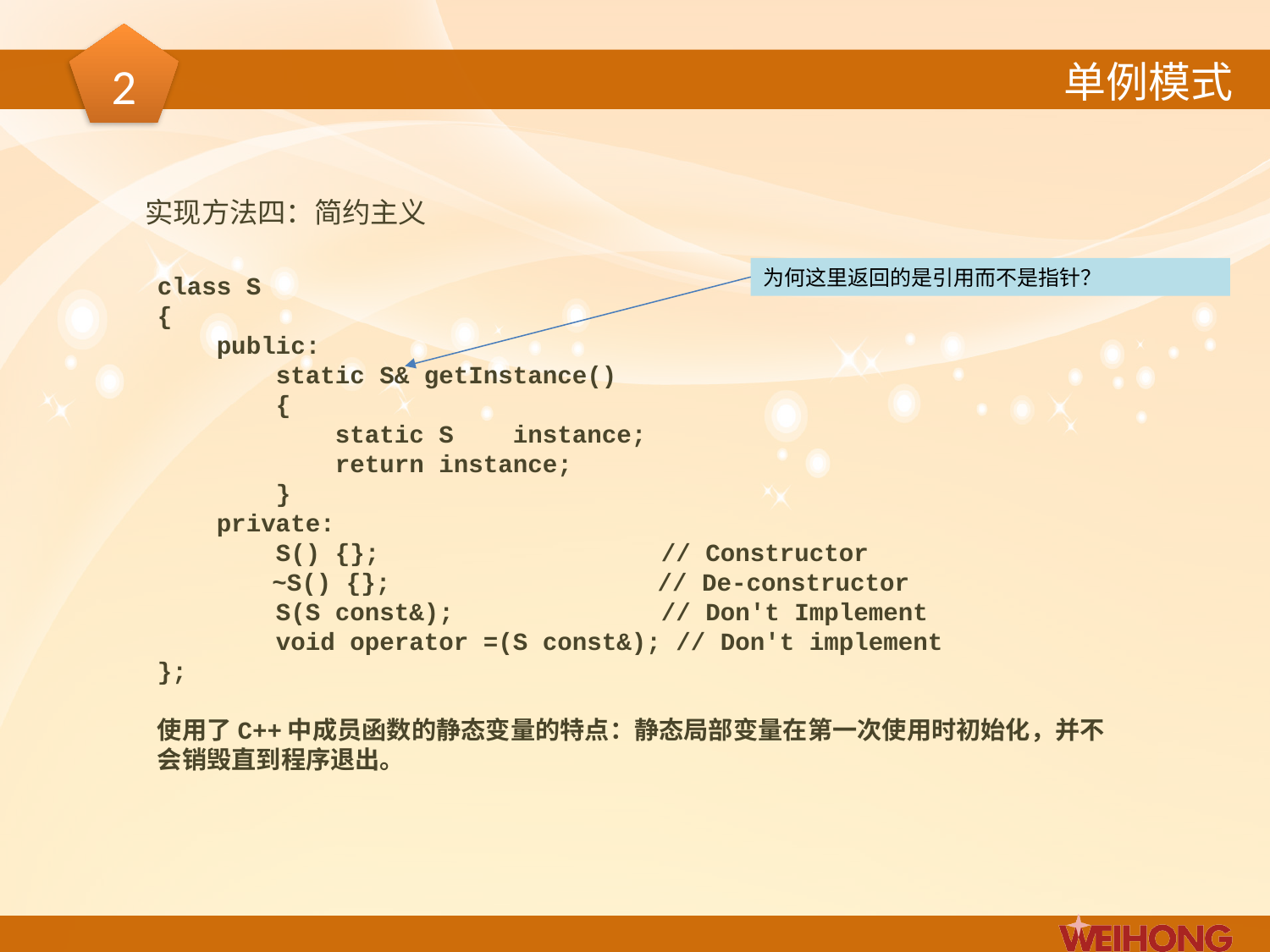

2
单例模式

实现方法四：简约主义
为何这里返回的是引用而不是指针？
class S
{
    public:
        static S& getInstance()
        {
            static S    instance;
            return instance;
        }
    private:
        S() {};                   // Constructor
	 ~S() {};                  // De-constructor
        S(S const&);              // Don't Implement
        void operator =(S const&); // Don't implement
};

使用了C++中成员函数的静态变量的特点：静态局部变量在第一次使用时初始化，并不会销毁直到程序退出。